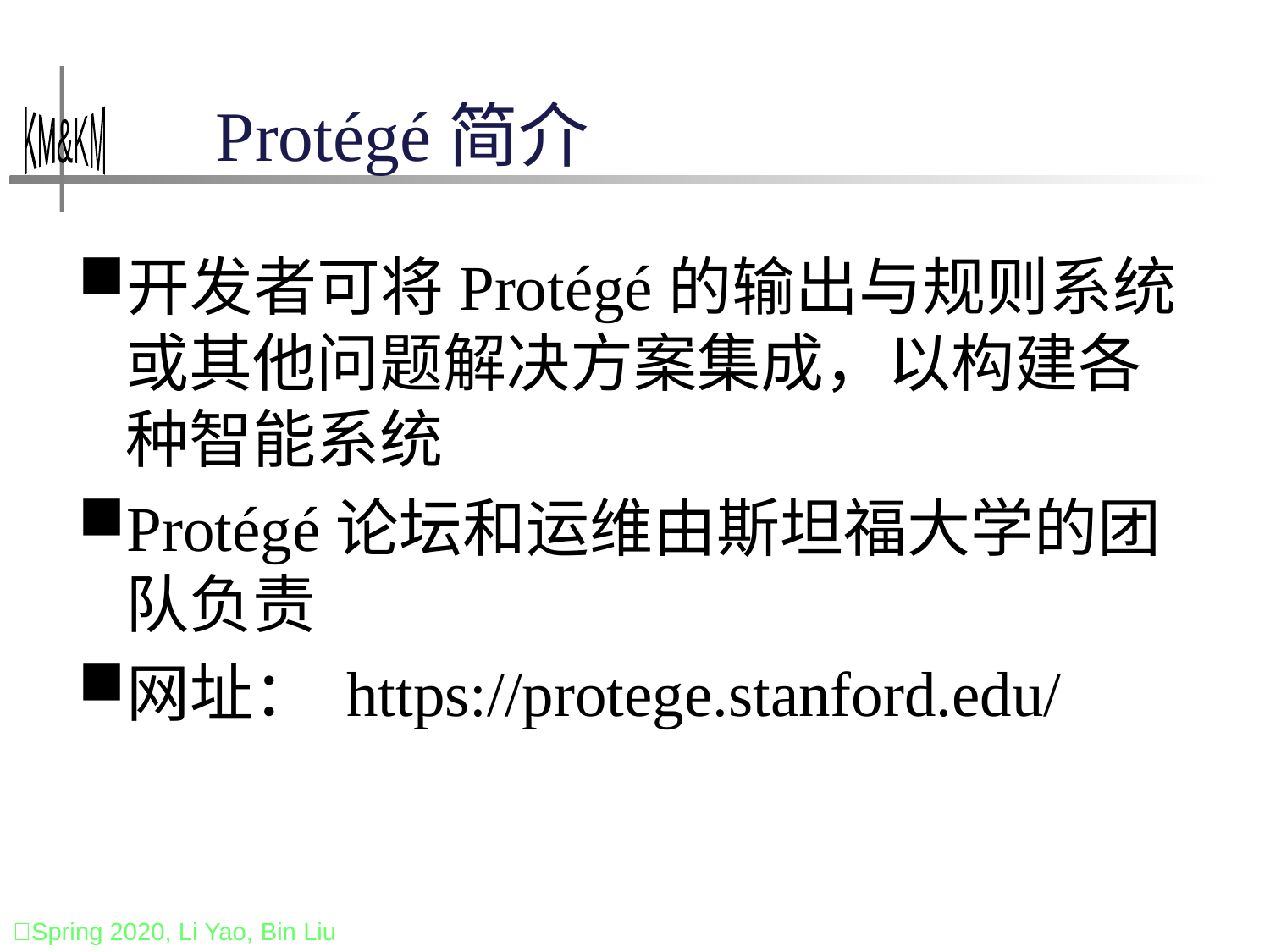

# Protégé简介
开发者可将Protégé的输出与规则系统或其他问题解决方案集成，以构建各种智能系统
Protégé论坛和运维由斯坦福大学的团队负责
网址： https://protege.stanford.edu/